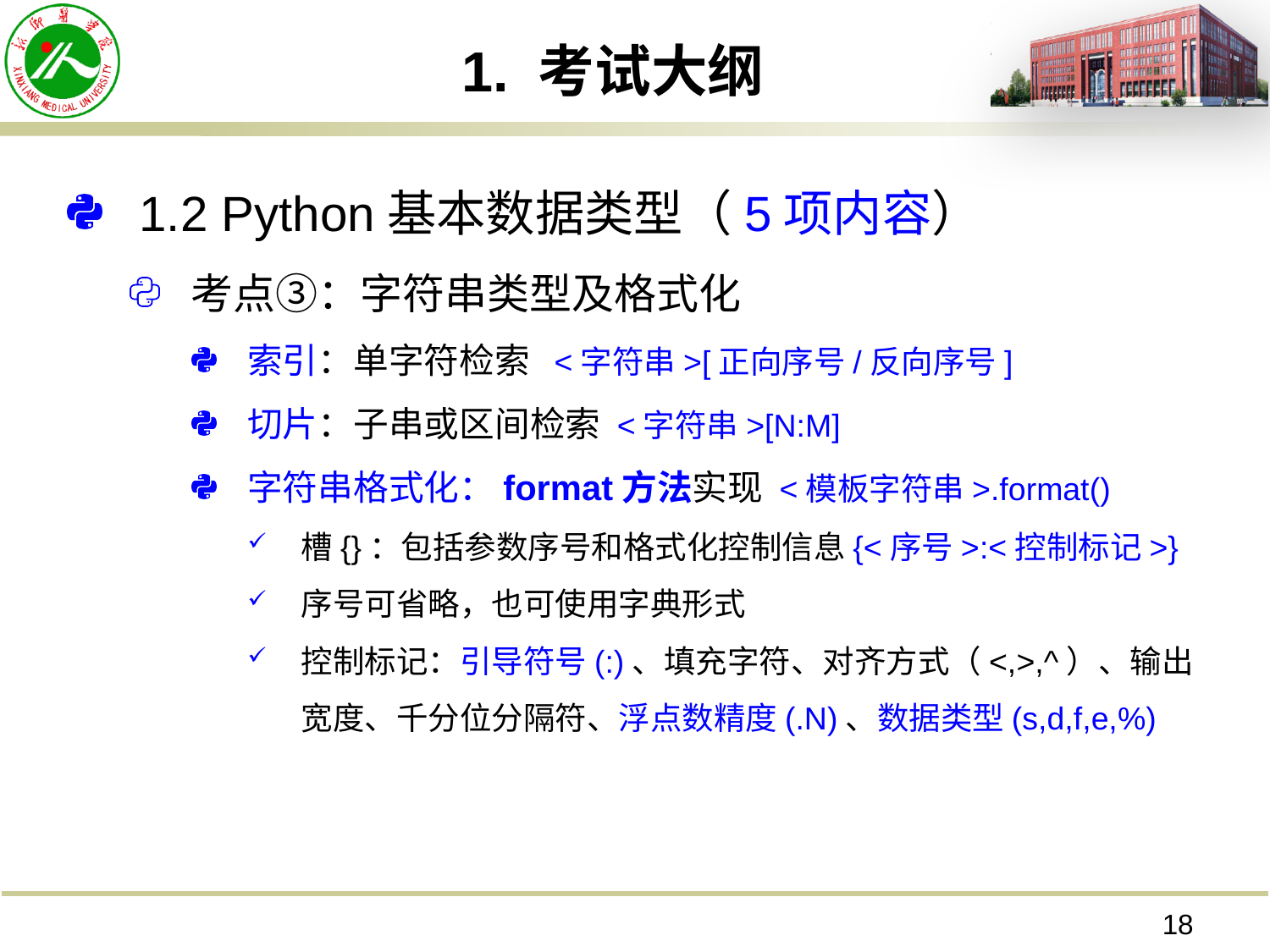

# 1. 考试大纲
1.2 Python基本数据类型（5项内容）
考点③：字符串类型及格式化
索引：单字符检索  <字符串>[正向序号/反向序号]
切片：子串或区间检索 <字符串>[N:M]
字符串格式化：format方法实现 <模板字符串>.format()
槽{}：包括参数序号和格式化控制信息{<序号>:<控制标记>}
序号可省略，也可使用字典形式
控制标记：引导符号(:)、填充字符、对齐方式（<,>,^）、输出宽度、千分位分隔符、浮点数精度(.N)、数据类型(s,d,f,e,%)
18